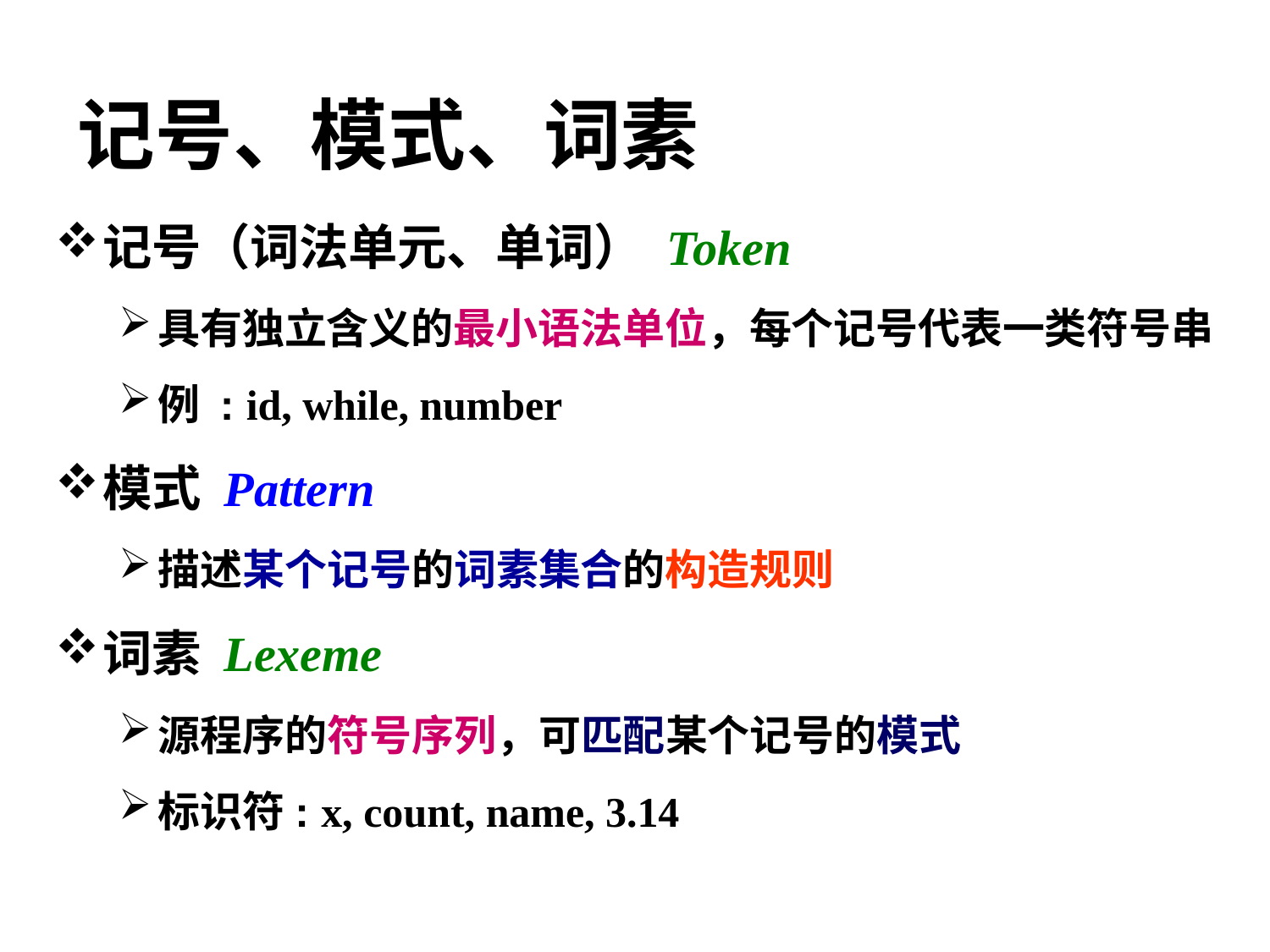

# 记号、模式、词素
记号（词法单元、单词） Token
具有独立含义的最小语法单位，每个记号代表一类符号串
例 : id, while, number
模式 Pattern
描述某个记号的词素集合的构造规则
词素 Lexeme
源程序的符号序列，可匹配某个记号的模式
标识符: x, count, name, 3.14